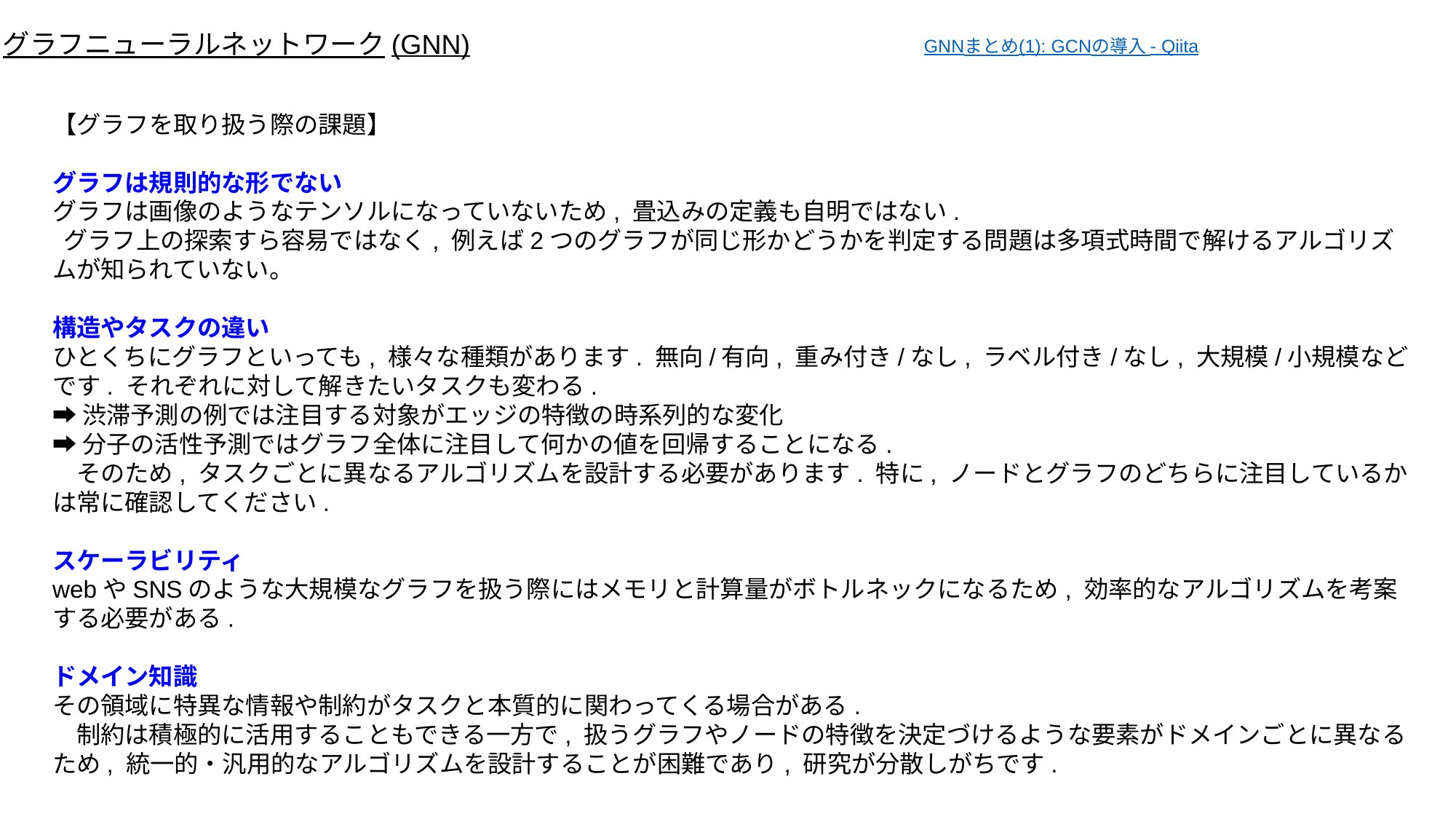

グラフニューラルネットワーク(GNN)
GNNまとめ(1): GCNの導入 - Qiita
【グラフを取り扱う際の課題】

グラフは規則的な形でない
グラフは画像のようなテンソルになっていないため, 畳込みの定義も自明ではない.
 グラフ上の探索すら容易ではなく, 例えば2つのグラフが同じ形かどうかを判定する問題は多項式時間で解けるアルゴリズムが知られていない。

構造やタスクの違い
ひとくちにグラフといっても, 様々な種類があります. 無向/有向, 重み付き/なし, ラベル付き/なし, 大規模/小規模などです. それぞれに対して解きたいタスクも変わる.
➡渋滞予測の例では注目する対象がエッジの特徴の時系列的な変化
➡分子の活性予測ではグラフ全体に注目して何かの値を回帰することになる.
　そのため, タスクごとに異なるアルゴリズムを設計する必要があります. 特に, ノードとグラフのどちらに注目しているかは常に確認してください.

スケーラビリティ
webやSNSのような大規模なグラフを扱う際にはメモリと計算量がボトルネックになるため, 効率的なアルゴリズムを考案する必要がある.

ドメイン知識
その領域に特異な情報や制約がタスクと本質的に関わってくる場合がある.
　制約は積極的に活用することもできる一方で, 扱うグラフやノードの特徴を決定づけるような要素がドメインごとに異なるため, 統一的・汎用的なアルゴリズムを設計することが困難であり, 研究が分散しがちです.